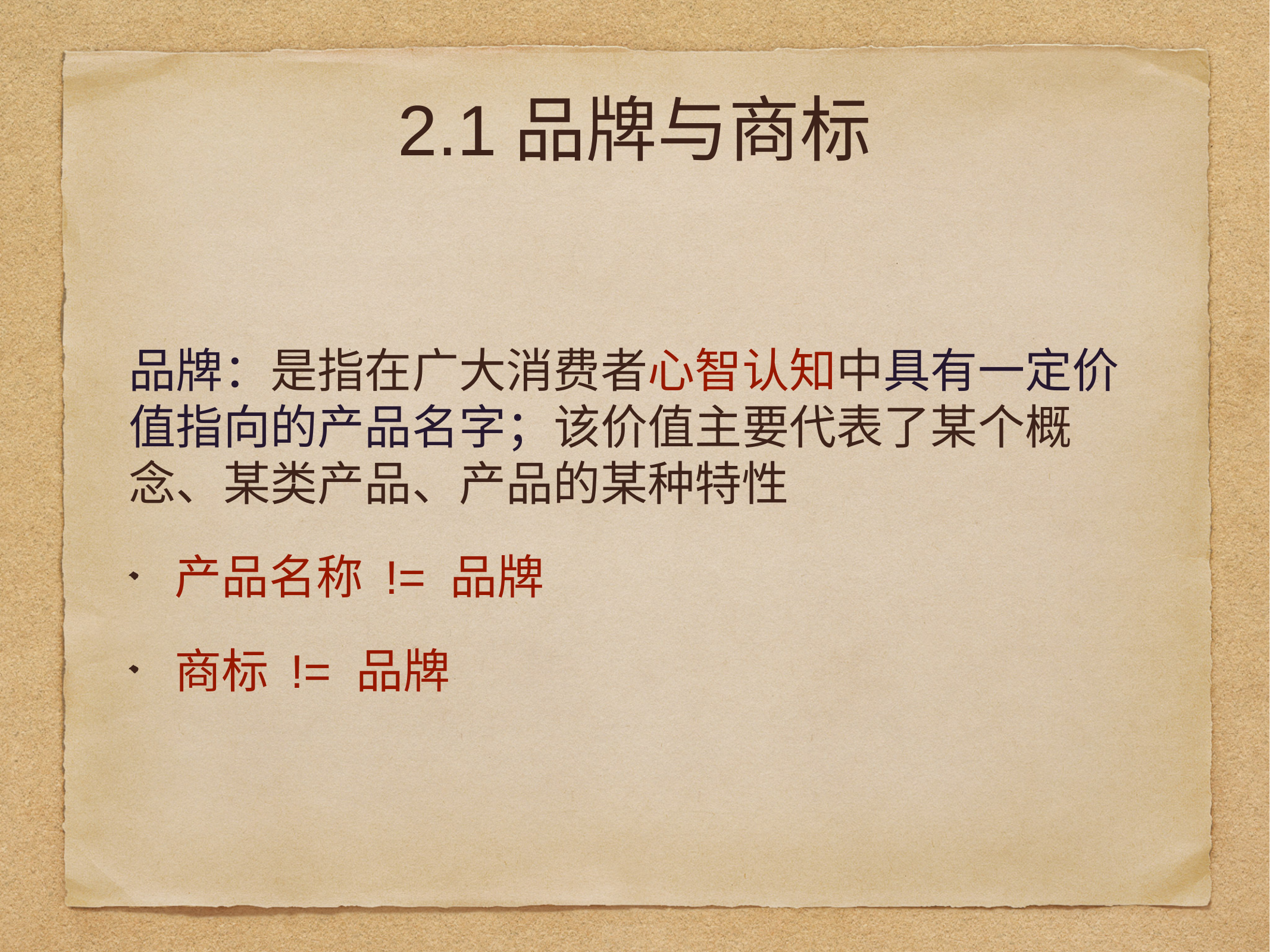

# 2.1品牌与商标
品牌：是指在广大消费者心智认知中具有一定价值指向的产品名字；该价值主要代表了某个概念、某类产品、产品的某种特性
产品名称 != 品牌
商标 != 品牌